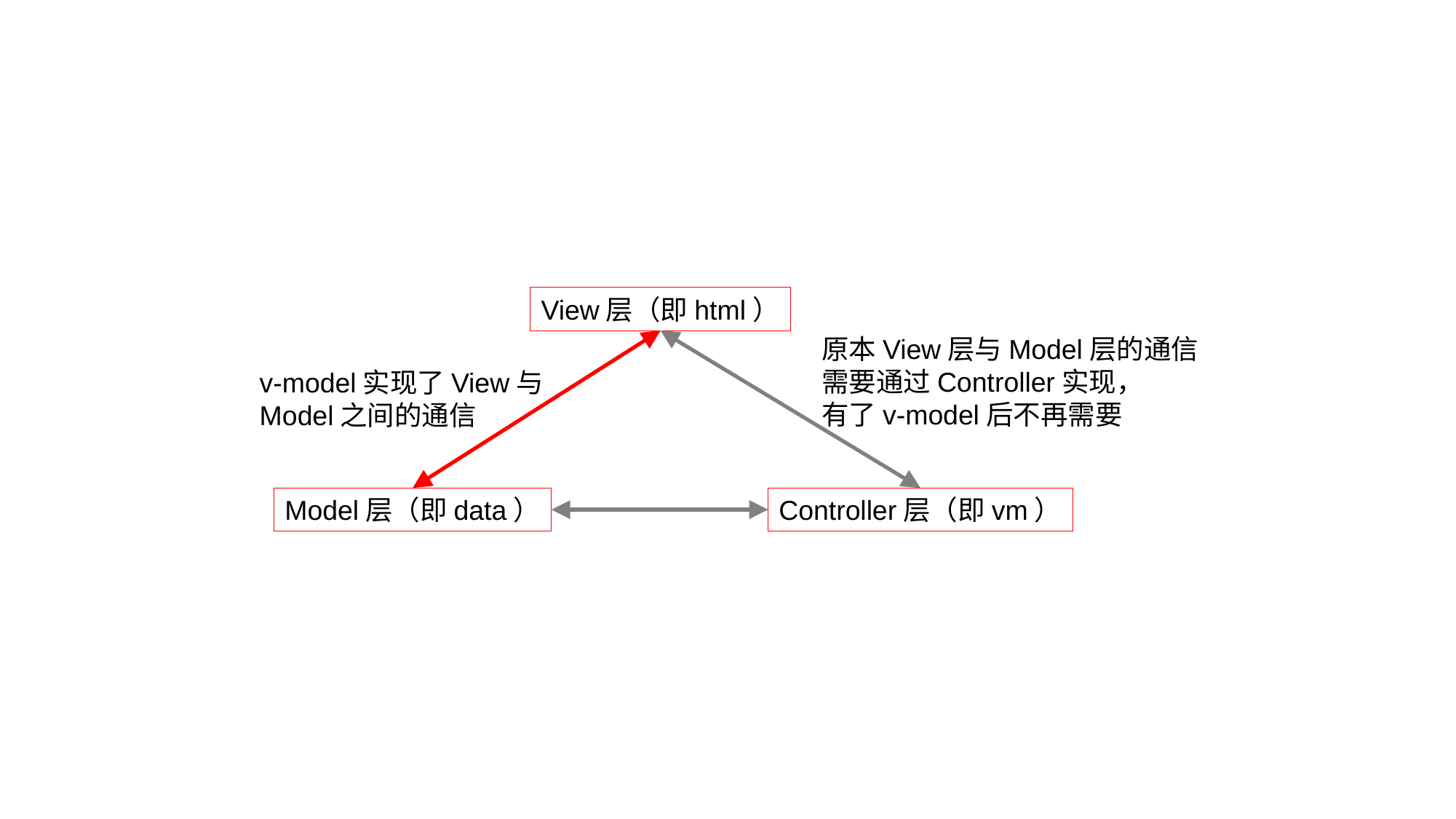

View层（即html）
原本View层与Model层的通信
需要通过Controller实现，
有了v-model后不再需要
v-model实现了View与
Model之间的通信
Model层（即data）
Controller层（即vm）